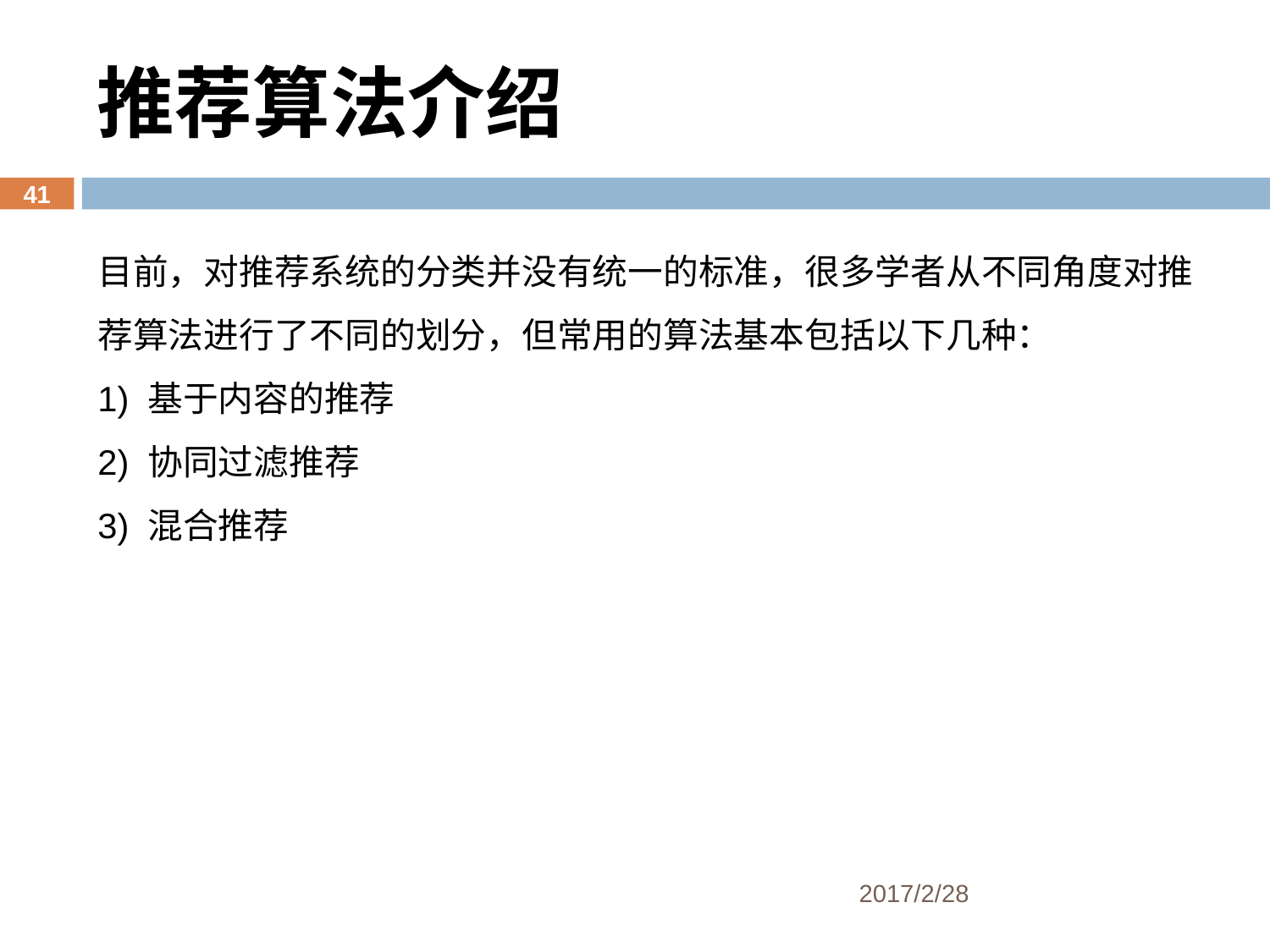

推荐算法介绍
目前，对推荐系统的分类并没有统一的标准，很多学者从不同角度对推荐算法进行了不同的划分，但常用的算法基本包括以下几种：
1) 基于内容的推荐
2) 协同过滤推荐
3) 混合推荐
41
2017/2/28